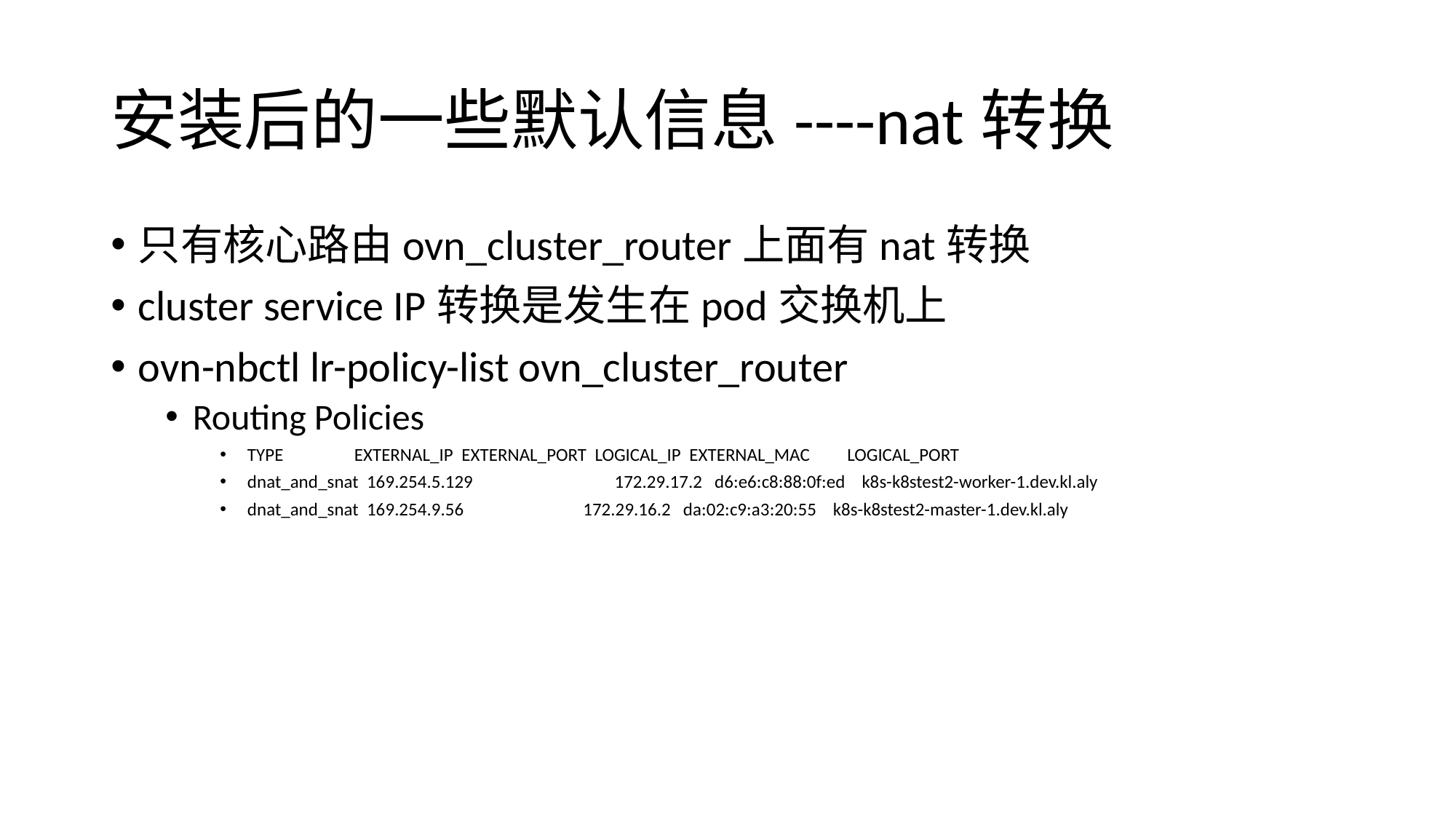

# 安装后的一些默认信息----nat转换
只有核心路由ovn_cluster_router上面有nat转换
cluster service IP转换是发生在pod交换机上
ovn-nbctl lr-policy-list ovn_cluster_router
Routing Policies
TYPE                 EXTERNAL_IP  EXTERNAL_PORT  LOGICAL_IP  EXTERNAL_MAC         LOGICAL_PORT
dnat_and_snat  169.254.5.129                                  172.29.17.2   d6:e6:c8:88:0f:ed    k8s-k8stest2-worker-1.dev.kl.aly
dnat_and_snat  169.254.9.56                        	  172.29.16.2   da:02:c9:a3:20:55    k8s-k8stest2-master-1.dev.kl.aly